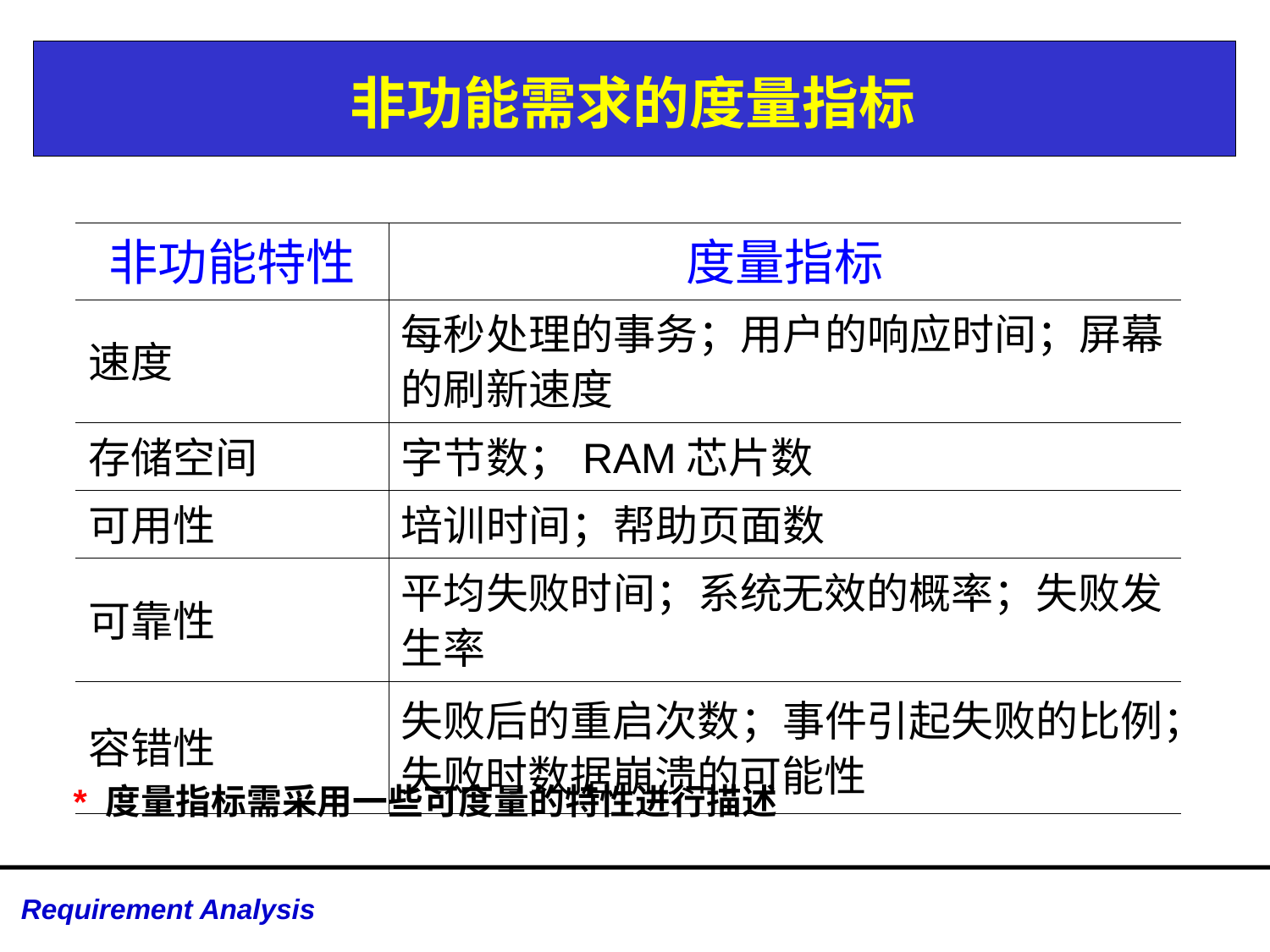

# 非功能需求的度量指标
| 非功能特性 | 度量指标 |
| --- | --- |
| 速度 | 每秒处理的事务；用户的响应时间；屏幕的刷新速度 |
| 存储空间 | 字节数；RAM芯片数 |
| 可用性 | 培训时间；帮助页面数 |
| 可靠性 | 平均失败时间；系统无效的概率；失败发生率 |
| 容错性 | 失败后的重启次数；事件引起失败的比例；失败时数据崩溃的可能性 |
* 度量指标需采用一些可度量的特性进行描述